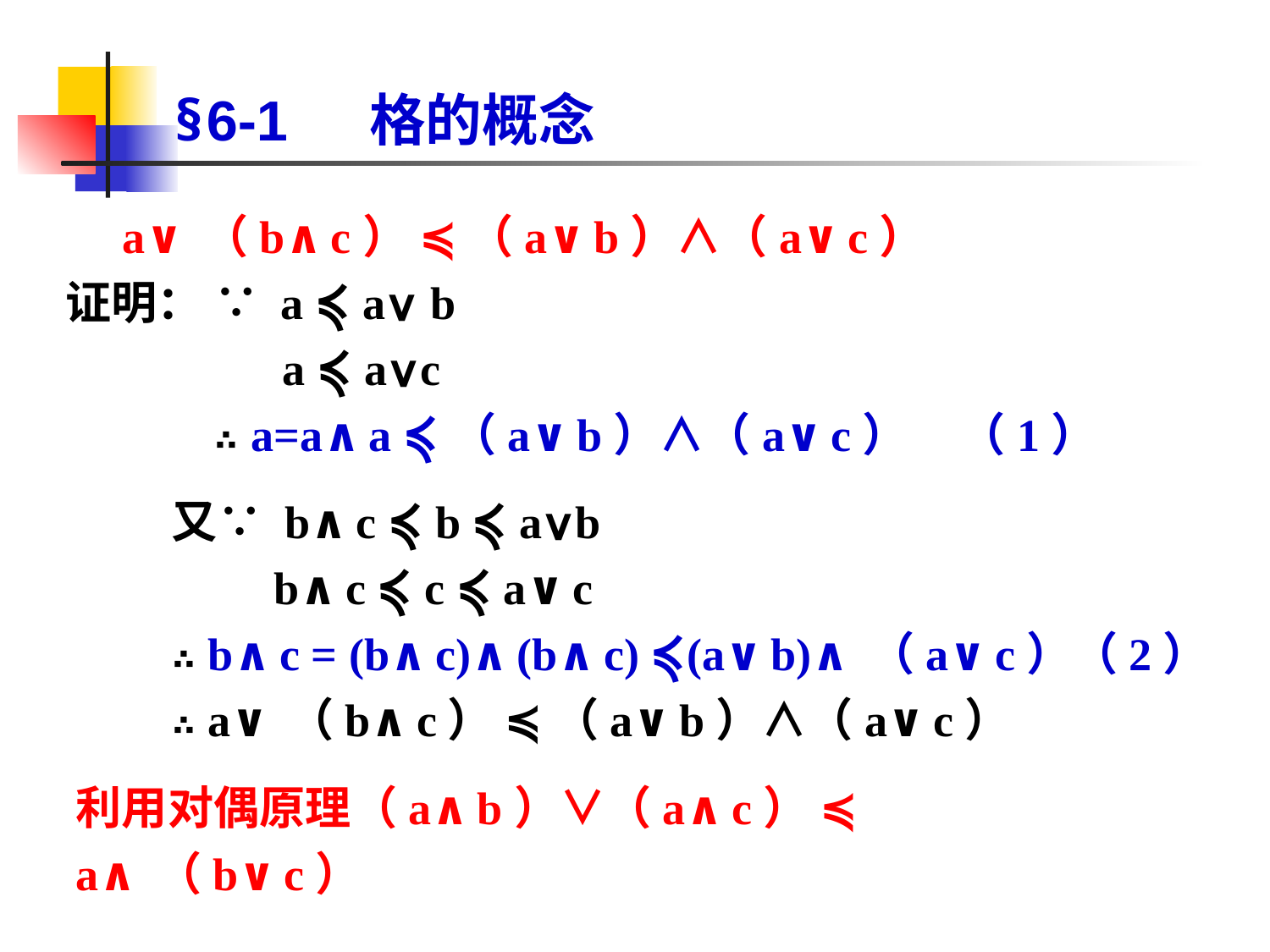

# §6-1  格的概念
     a∨（b∧c） ≼ （a∨b）∧（a∨c）
证明： ∵ a ≼ a∨ b
                   a ≼ a∨c
             ∴ a=a∧a ≼（a∨b）∧（a∨c）     （1）
又∵ b∧c ≼ b ≼ a∨b
         b∧c ≼ c ≼ a∨c
∴ b∧c = (b∧c)∧(b∧c) ≼(a∨b)∧（a∨c）（2）
∴ a∨（b∧c） ≼ （a∨b）∧（a∨c）
利用对偶原理（a∧b）∨（a∧c） ≼ a∧（b∨c）
32